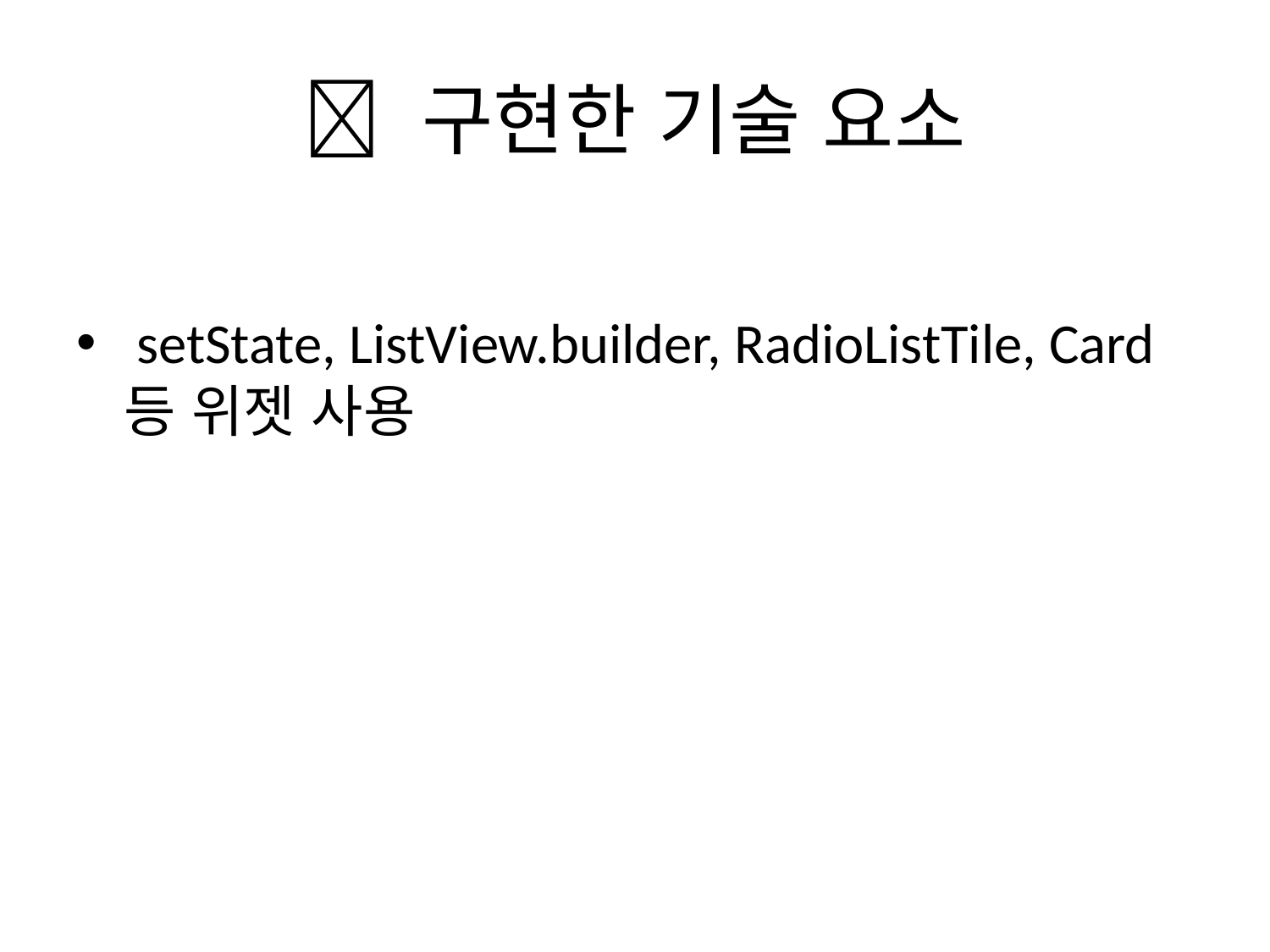

# 🧩 구현한 기술 요소

 setState, ListView.builder, RadioListTile, Card 등 위젯 사용